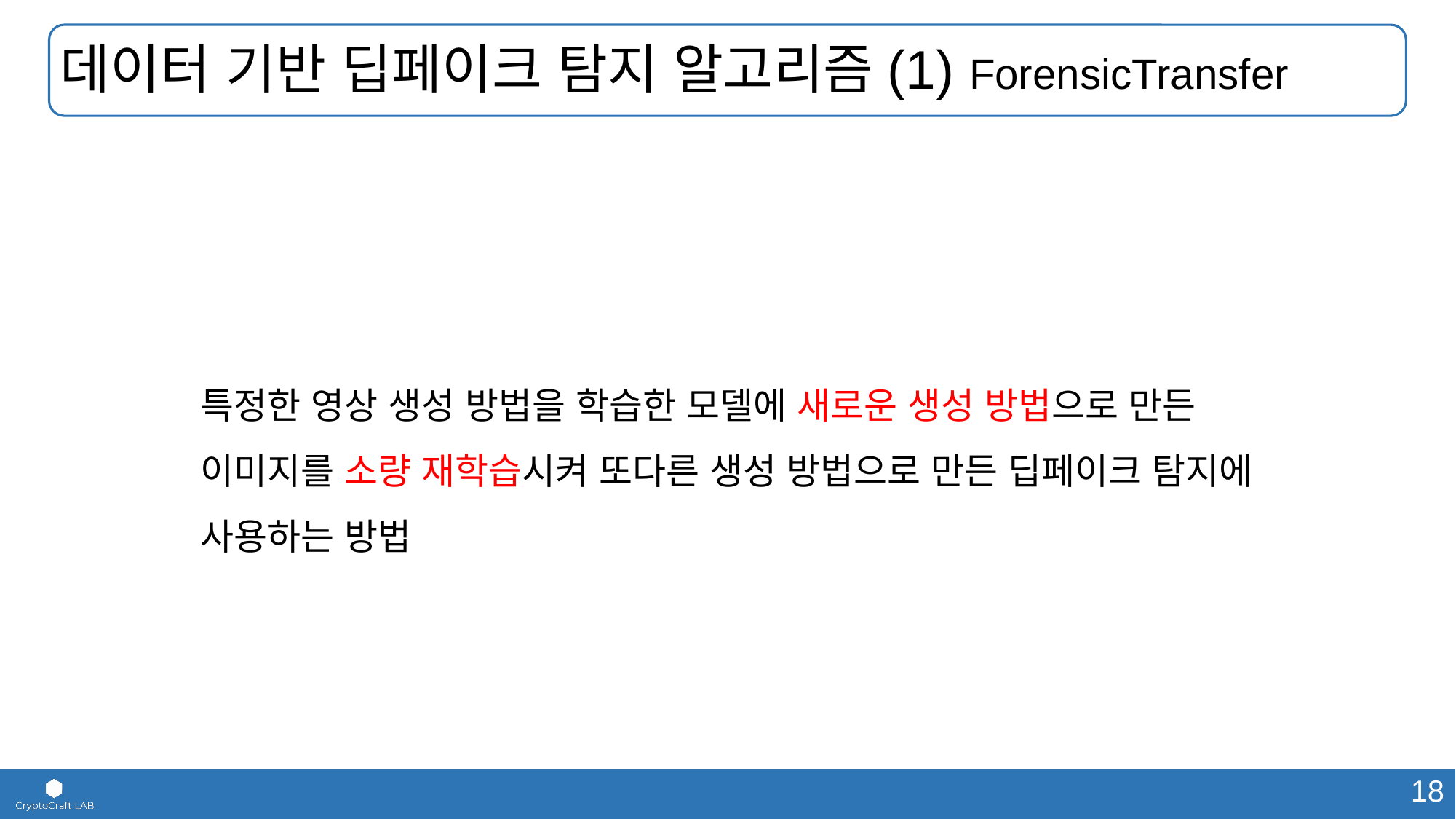

데이터 기반 딥페이크 탐지 알고리즘(1) ForensicTransfer
특정한 영상 생성 방법을 학습한 모델에 새로운 생성 방법으로 만든 이미지를 소량 재학습시켜 또다른 생성 방법으로 만든 딥페이크 탐지에 사용하는 방법